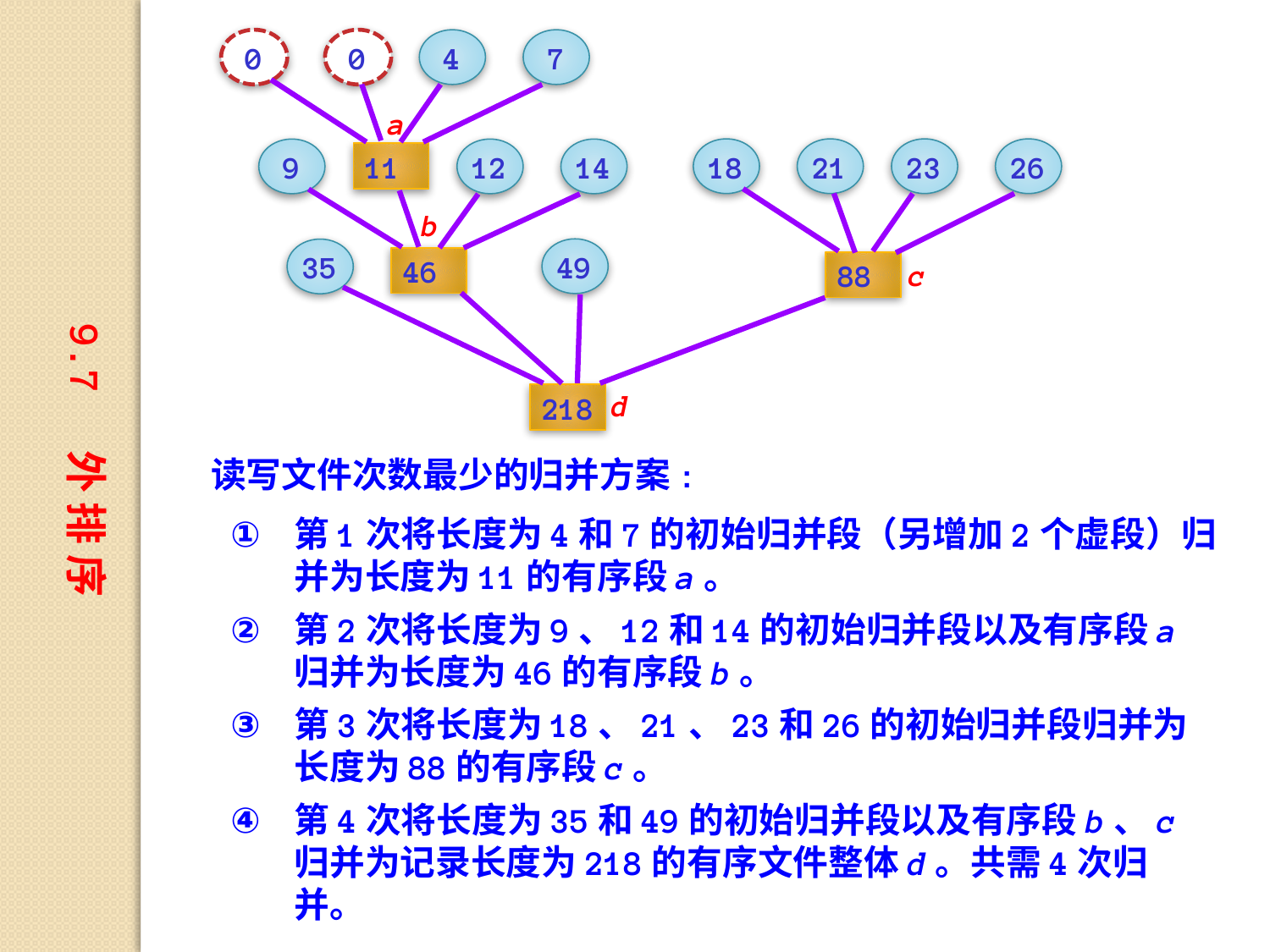

0
0
4
7

a
18
21
23
26
9
12
14
11

b
49
35
46
c
88

d
218
9.7  外 排 序
读写文件次数最少的归并方案:
第1次将长度为4和7的初始归并段（另增加2个虚段）归并为长度为11的有序段a。
第2次将长度为9、12和14的初始归并段以及有序段a归并为长度为46的有序段b。
第3次将长度为18、21、23和26的初始归并段归并为长度为88的有序段c。
第4次将长度为35和49的初始归并段以及有序段b、c归并为记录长度为218的有序文件整体d。共需4次归并。